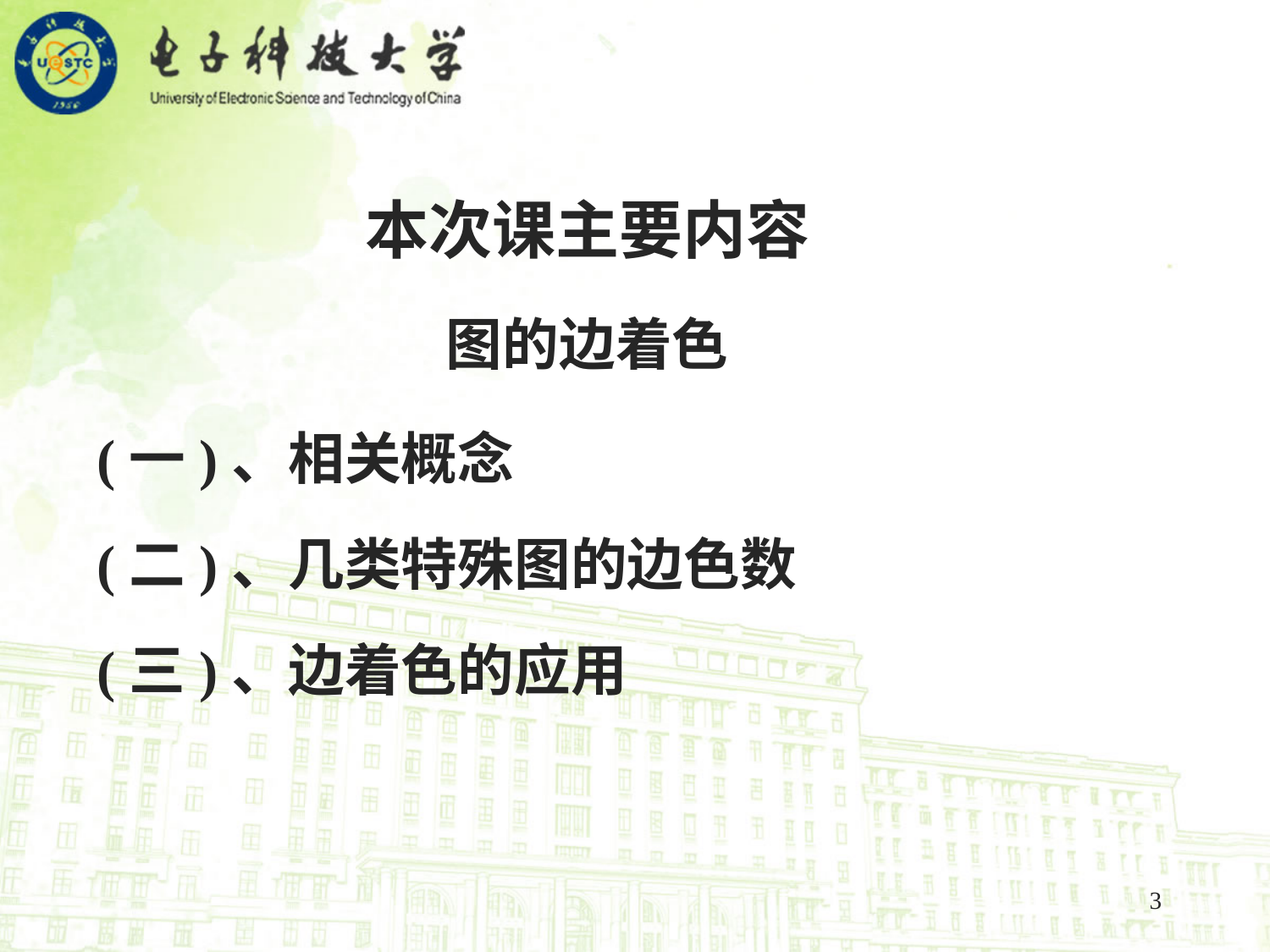

本次课主要内容
图的边着色
(一)、相关概念
(二)、几类特殊图的边色数
(三)、边着色的应用
3